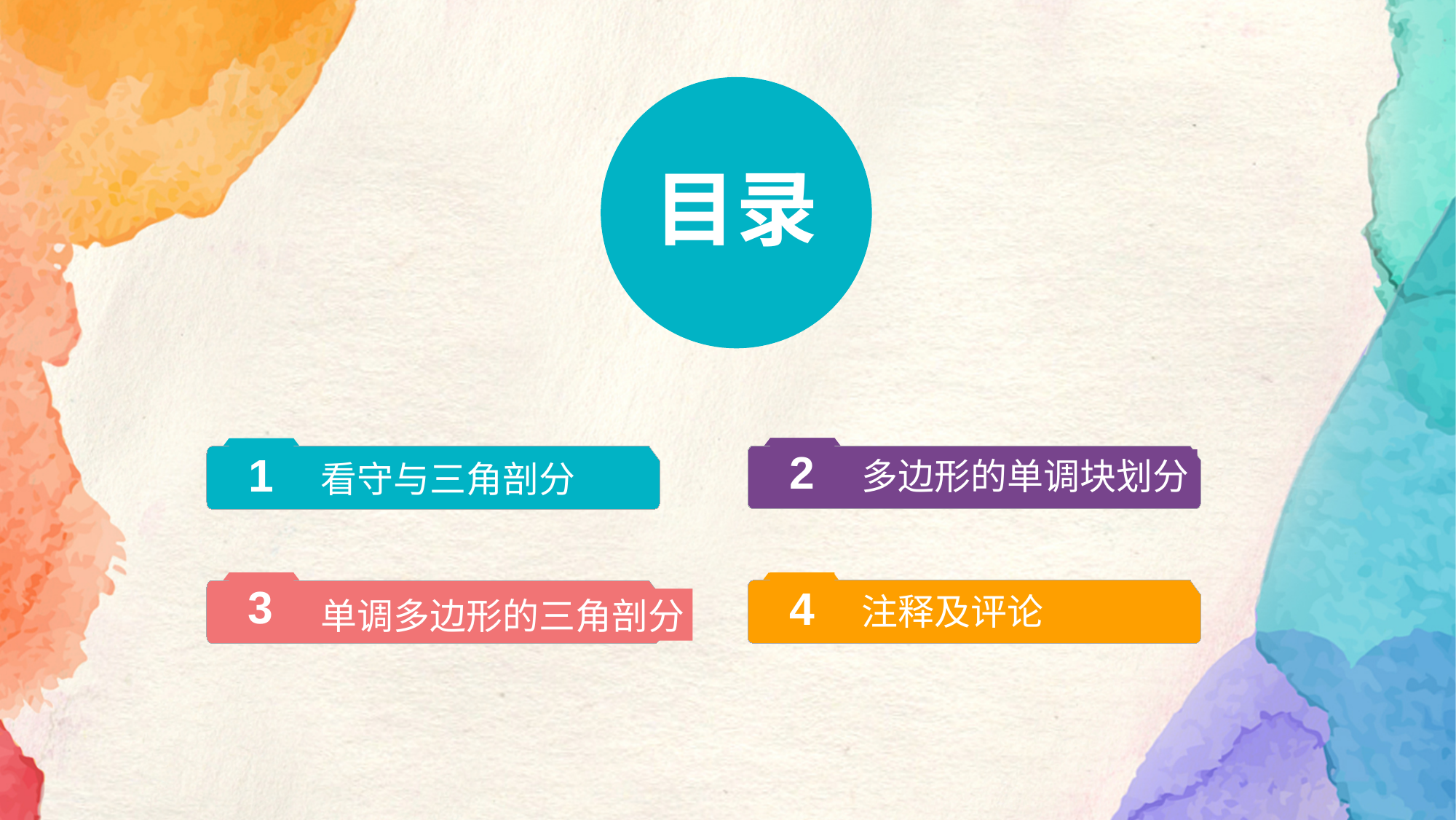

目录

2

多边形的单调块划分

1

看守与三角剖分

3

单调多边形的三角剖分

4

注释及评论